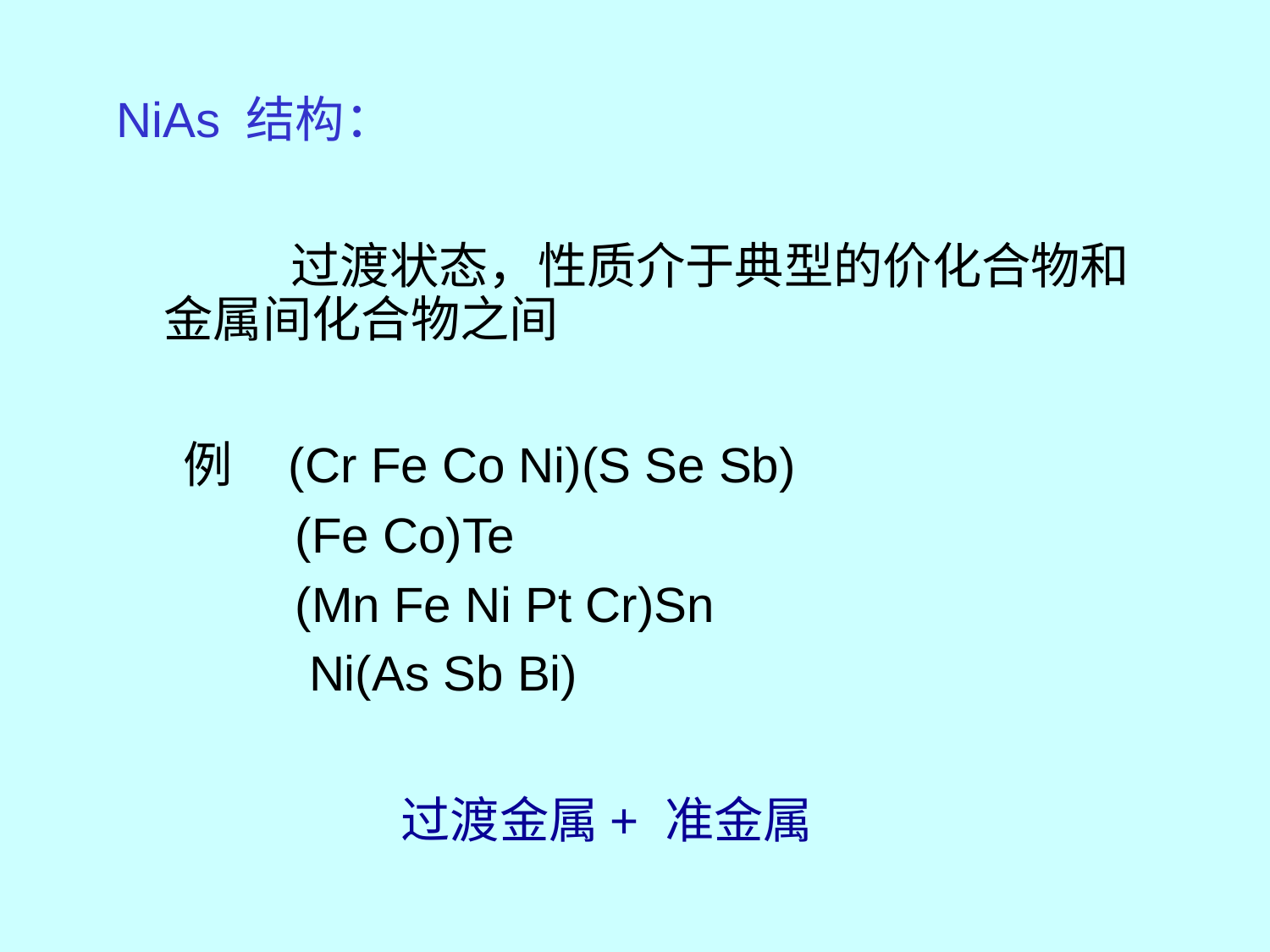

NiAs 结构：

		过渡状态，性质介于典型的价化合物和金属间化合物之间

     例    (Cr Fe Co Ni)(S Se Sb)
             (Fe Co)Te
             (Mn Fe Ni Pt Cr)Sn
              Ni(As Sb Bi)
过渡金属+ 准金属